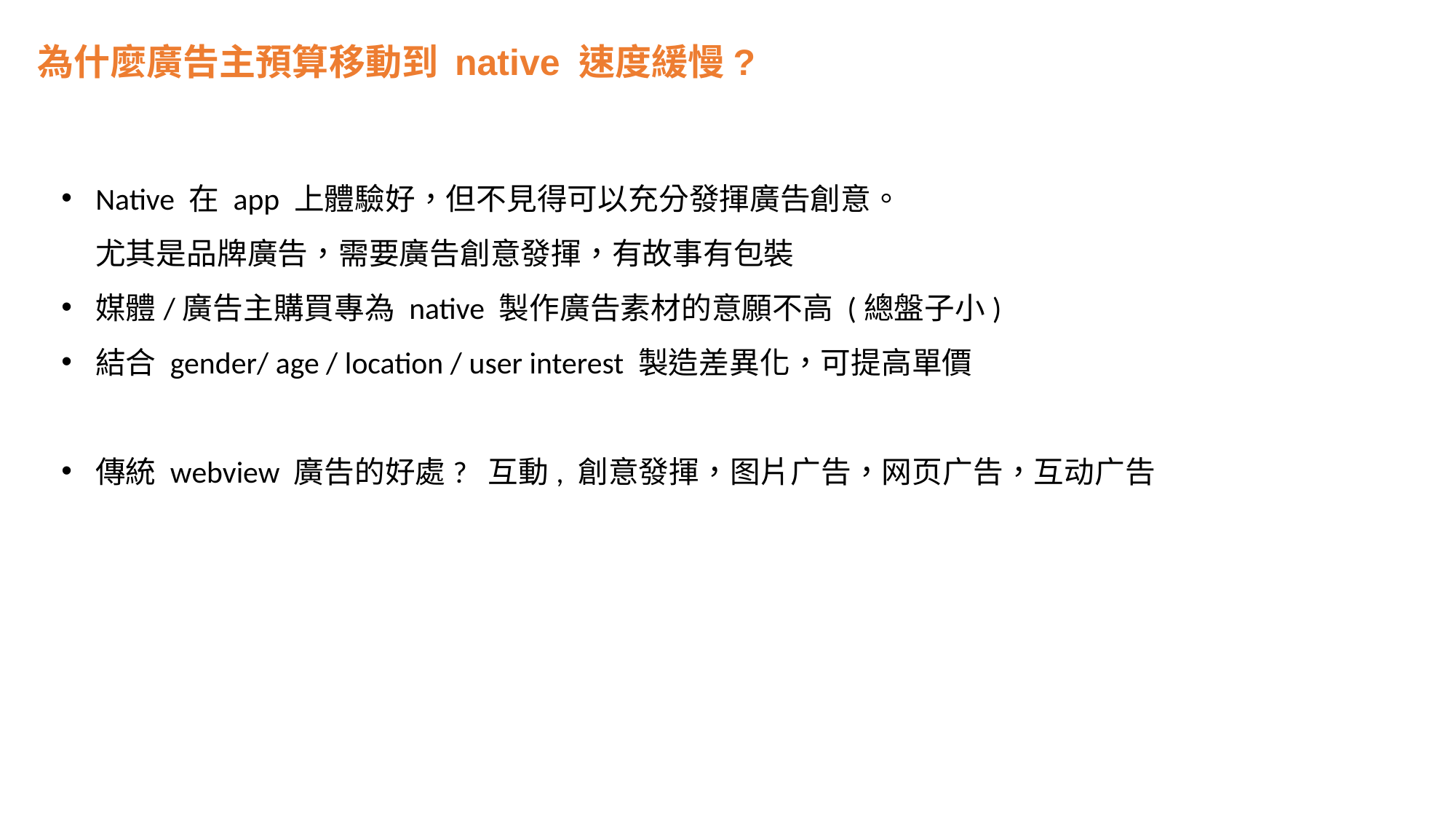

為什麼廣告主預算移動到 native 速度緩慢?
Native 在 app 上體驗好，但不見得可以充分發揮廣告創意。
尤其是品牌廣告，需要廣告創意發揮，有故事有包裝
媒體/廣告主購買專為 native 製作廣告素材的意願不高 (總盤子小)
結合 gender/ age / location / user interest 製造差異化，可提高單價

傳統 webview 廣告的好處?  互動, 創意發揮，图片广告，网页广告，互动广告